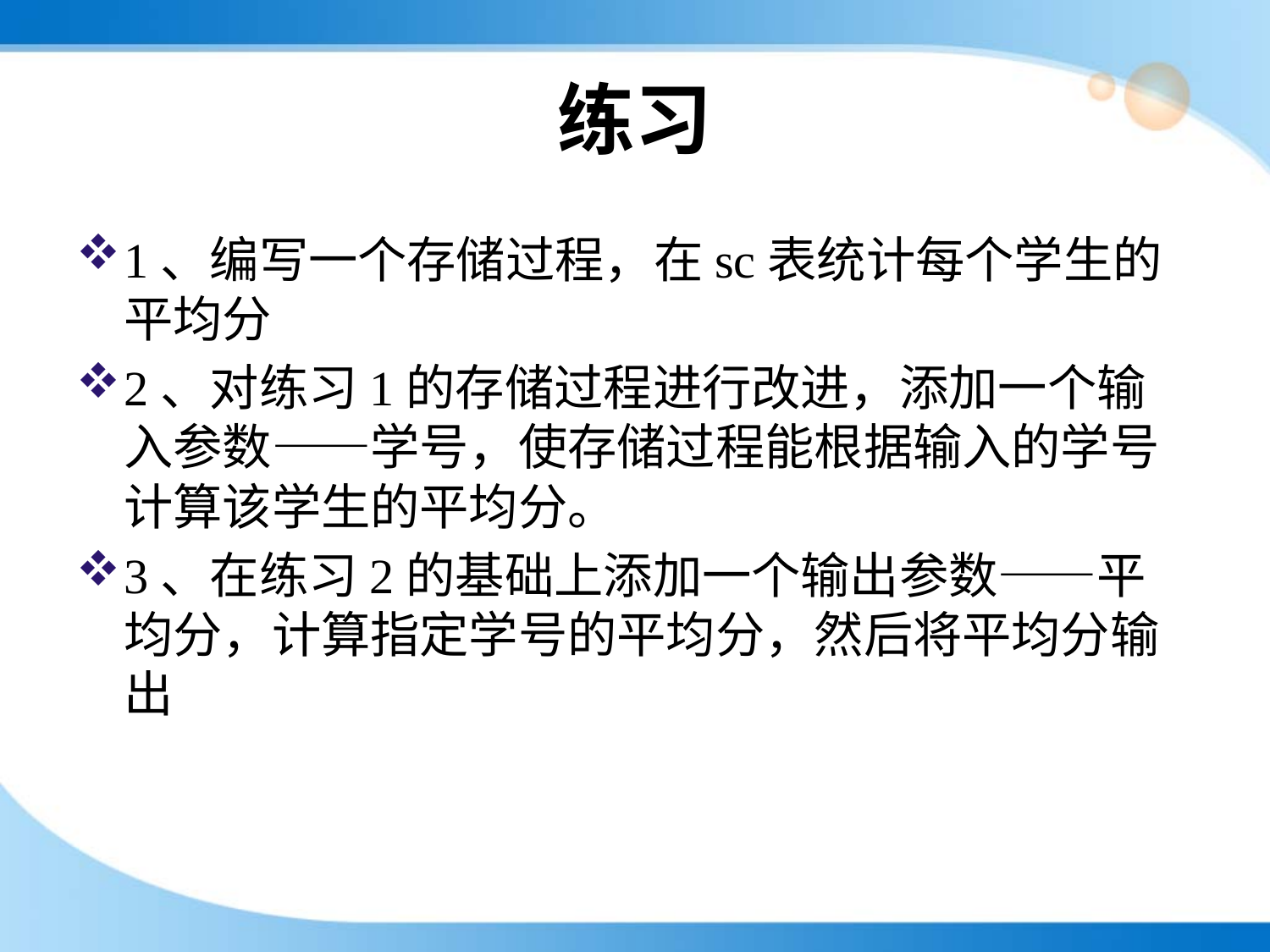

# 练习
1、编写一个存储过程，在sc表统计每个学生的平均分
2、对练习1的存储过程进行改进，添加一个输入参数——学号，使存储过程能根据输入的学号计算该学生的平均分。
3、在练习2的基础上添加一个输出参数——平均分，计算指定学号的平均分，然后将平均分输出